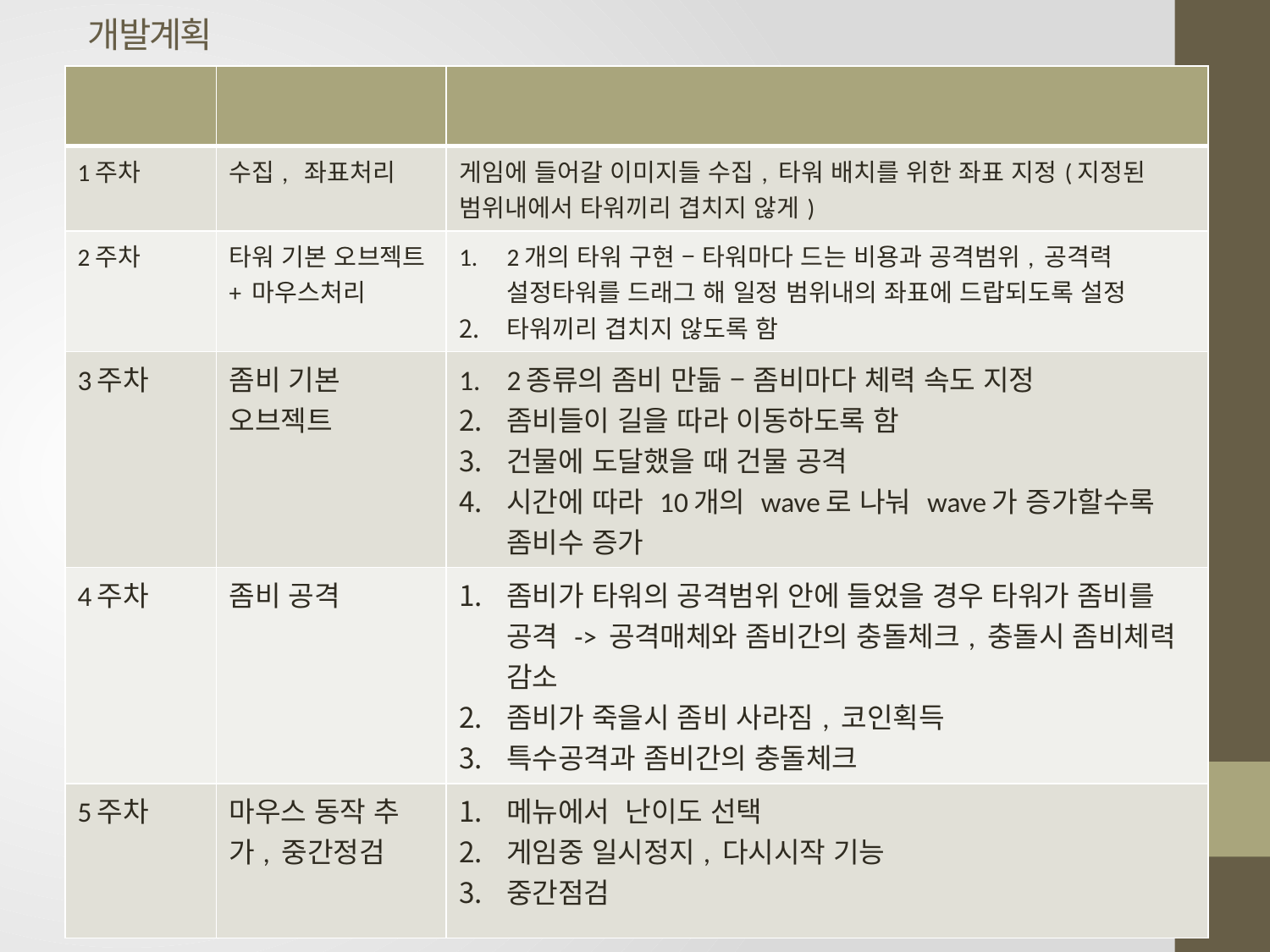

# 개발계획
|  |  |  |
| --- | --- | --- |
| 1주차 | 수집, 좌표처리 | 게임에 들어갈 이미지들 수집, 타워 배치를 위한 좌표 지정(지정된 범위내에서 타워끼리 겹치지 않게) |
| 2주차 | 타워 기본 오브젝트 + 마우스처리 | 2개의 타워 구현 – 타워마다 드는 비용과 공격범위, 공격력 설정타워를 드래그 해 일정 범위내의 좌표에 드랍되도록 설정 타워끼리 겹치지 않도록 함 |
| 3주차 | 좀비 기본 오브젝트 | 2종류의 좀비 만듦 – 좀비마다 체력 속도 지정 좀비들이 길을 따라 이동하도록 함 건물에 도달했을 때 건물 공격 시간에 따라 10개의 wave로 나눠 wave가 증가할수록 좀비수 증가 |
| 4주차 | 좀비 공격 | 좀비가 타워의 공격범위 안에 들었을 경우 타워가 좀비를 공격 -> 공격매체와 좀비간의 충돌체크, 충돌시 좀비체력 감소 좀비가 죽을시 좀비 사라짐, 코인획득 특수공격과 좀비간의 충돌체크 |
| 5주차 | 마우스 동작 추가, 중간정검 | 메뉴에서 난이도 선택 게임중 일시정지, 다시시작 기능 중간점검 |